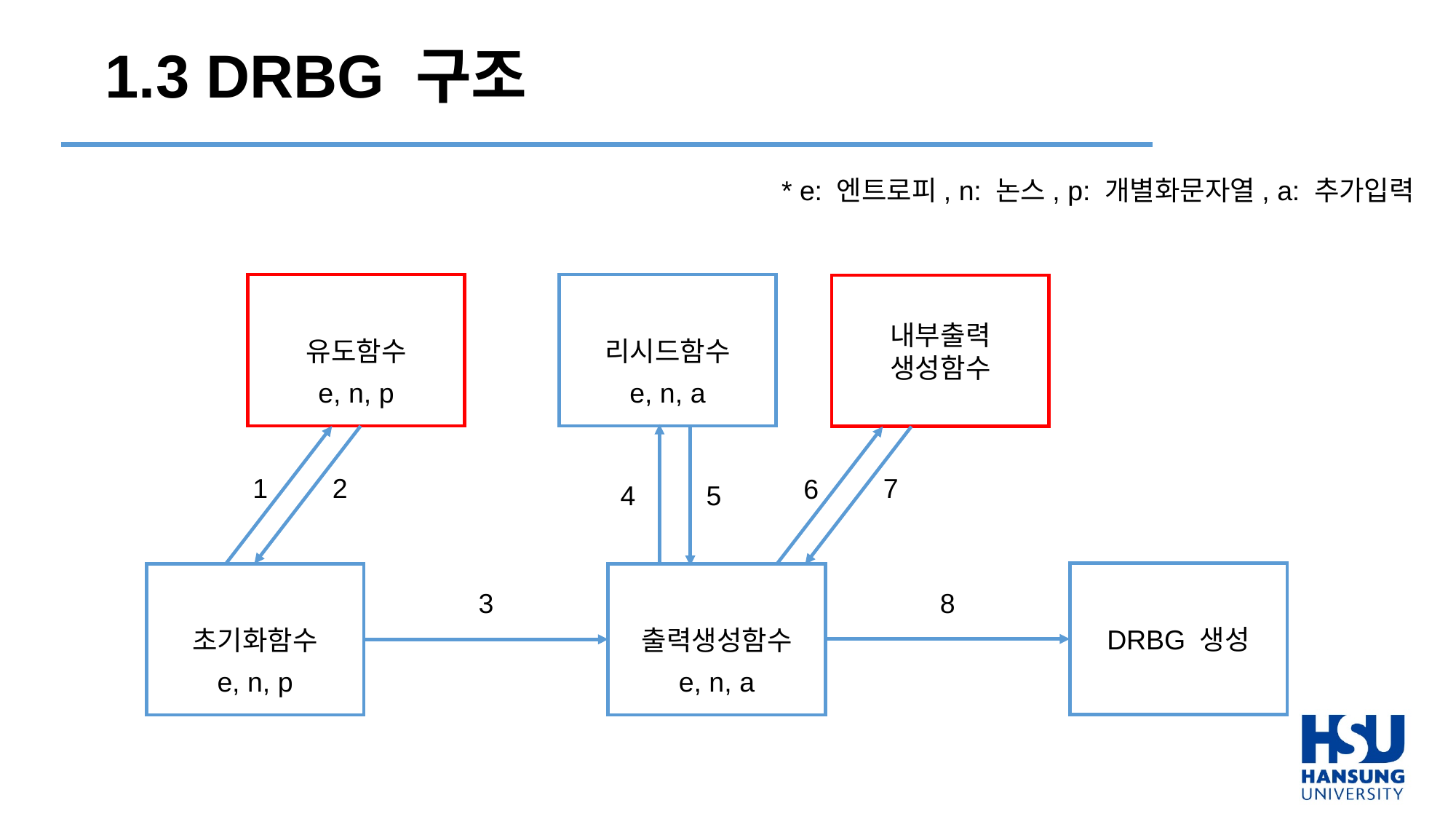

1.3 DRBG 구조
* e: 엔트로피, n: 논스, p: 개별화문자열, a: 추가입력
유도함수
e, n, p
리시드함수
e, n, a
내부출력
생성함수

2
1
7
6
4
5
DRBG 생성
초기화함수
출력생성함수
8
3
e, n, p
e, n, a